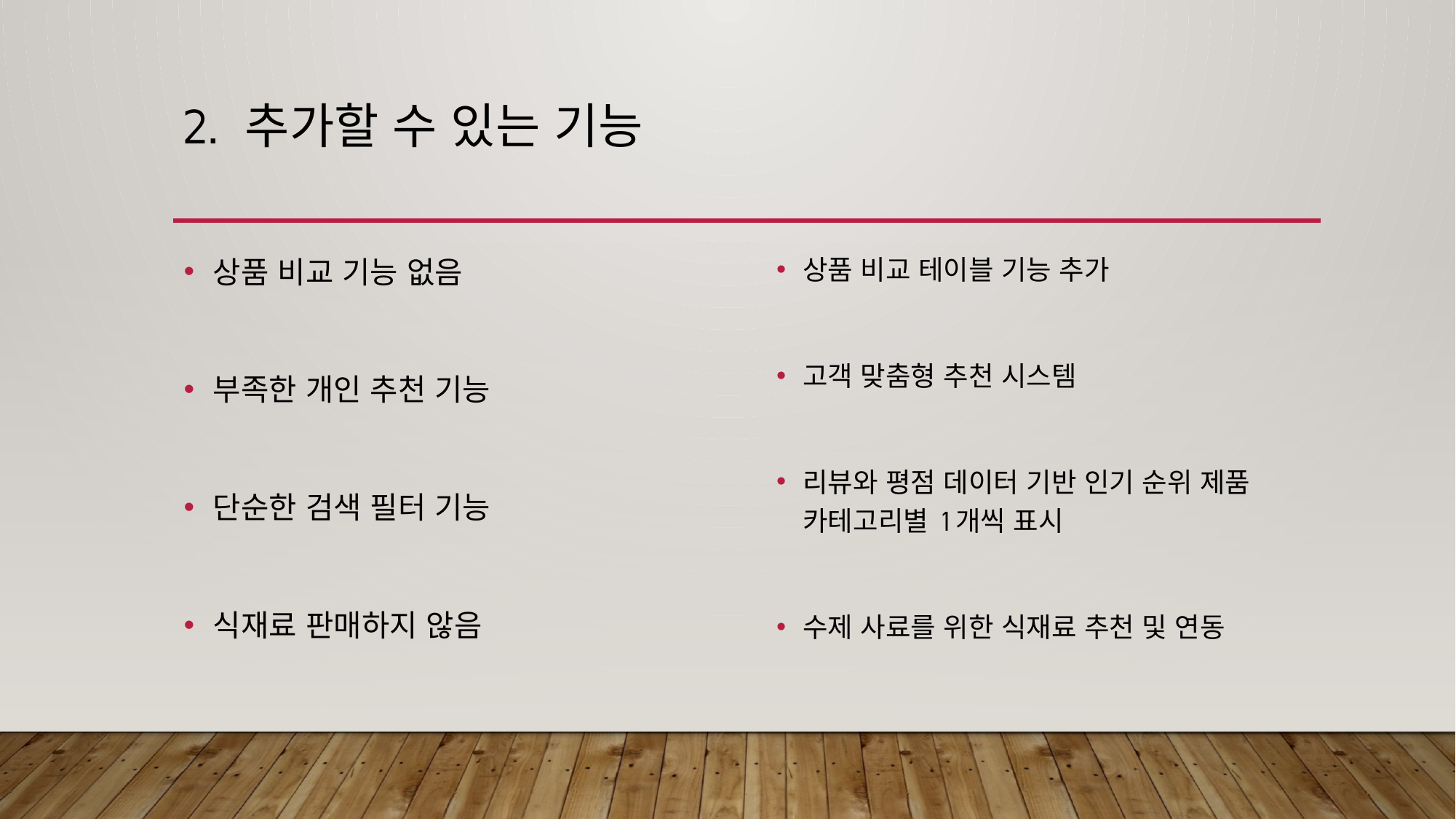

# 2. 추가할 수 있는 기능
상품 비교 기능 없음

부족한 개인 추천 기능

단순한 검색 필터 기능

식재료 판매하지 않음
상품 비교 테이블 기능 추가

고객 맞춤형 추천 시스템

리뷰와 평점 데이터 기반 인기 순위 제품 카테고리별 1개씩 표시

수제 사료를 위한 식재료 추천 및 연동